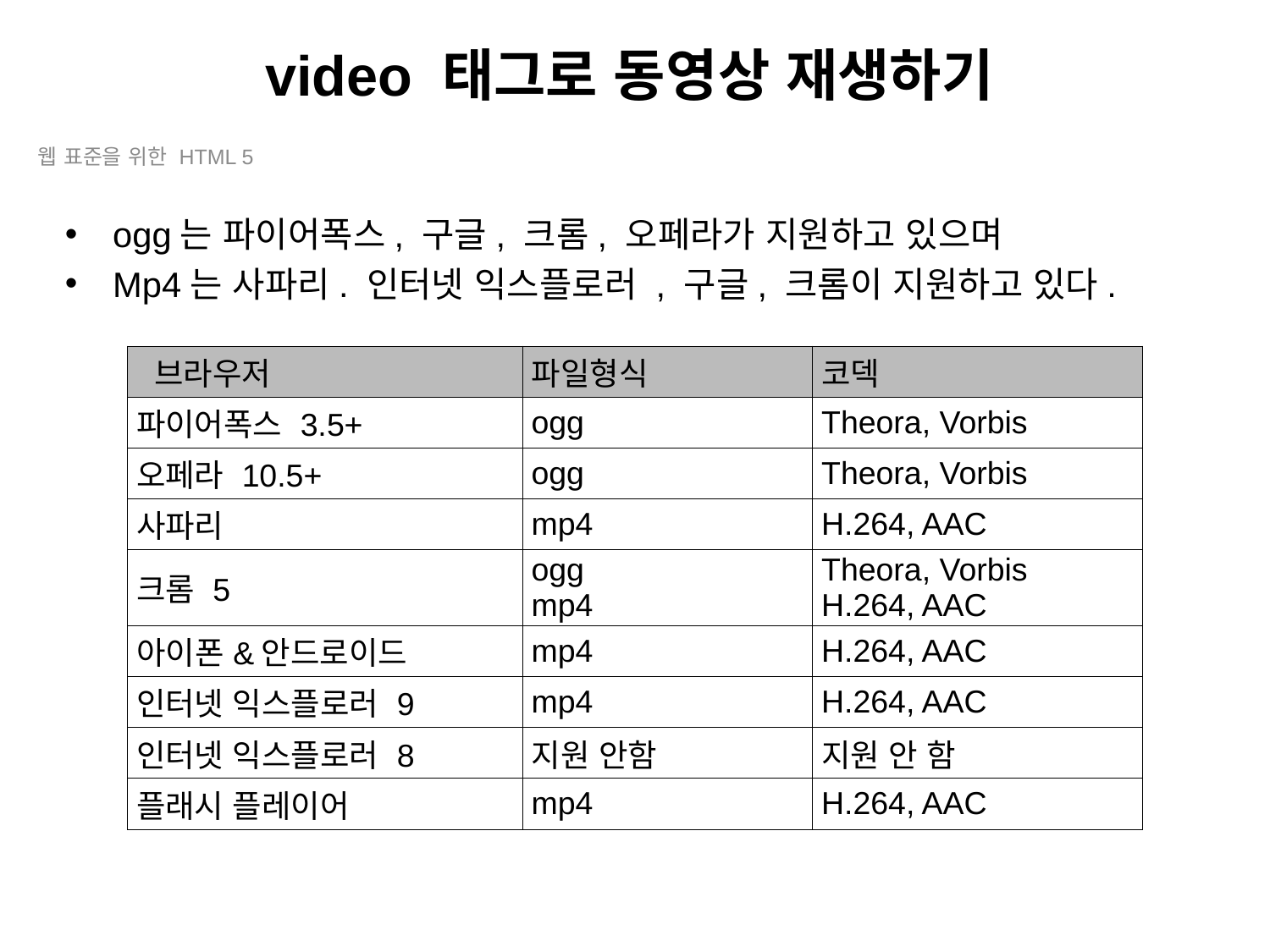

# video 태그로 동영상 재생하기
웹 표준을 위한 HTML 5
ogg는 파이어폭스, 구글, 크롬, 오페라가 지원하고 있으며
Mp4는 사파리. 인터넷 익스플로러 , 구글, 크롬이 지원하고 있다.

| 브라우저 | 파일형식 | 코덱 |
| --- | --- | --- |
| 파이어폭스 3.5+ | ogg | Theora, Vorbis |
| 오페라 10.5+ | ogg | Theora, Vorbis |
| 사파리 | mp4 | H.264, AAC |
| 크롬 5 | ogg mp4 | Theora, Vorbis H.264, AAC |
| 아이폰&안드로이드 | mp4 | H.264, AAC |
| 인터넷 익스플로러 9 | mp4 | H.264, AAC |
| 인터넷 익스플로러 8 | 지원 안함 | 지원 안 함 |
| 플래시 플레이어 | mp4 | H.264, AAC |